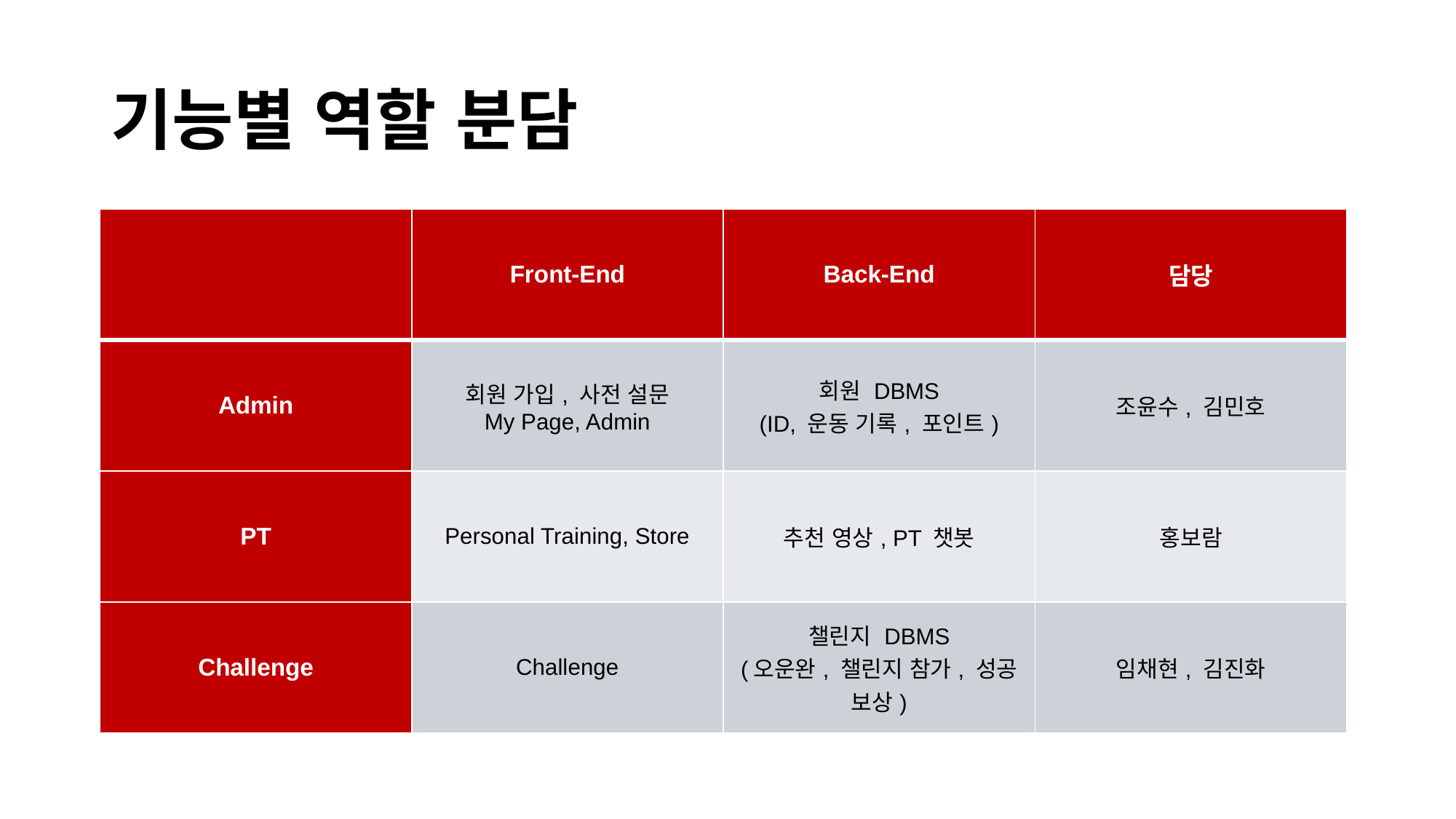

# 기능별 역할 분담
|  | Front-End | Back-End | 담당 |
| --- | --- | --- | --- |
| Admin | 회원 가입, 사전 설문 My Page, Admin | 회원 DBMS (ID, 운동 기록, 포인트) | 조윤수, 김민호 |
| PT | Personal Training, Store | 추천 영상, PT 챗봇 | 홍보람 |
| Challenge | Challenge | 챌린지 DBMS (오운완, 챌린지 참가, 성공 보상) | 임채현, 김진화 |